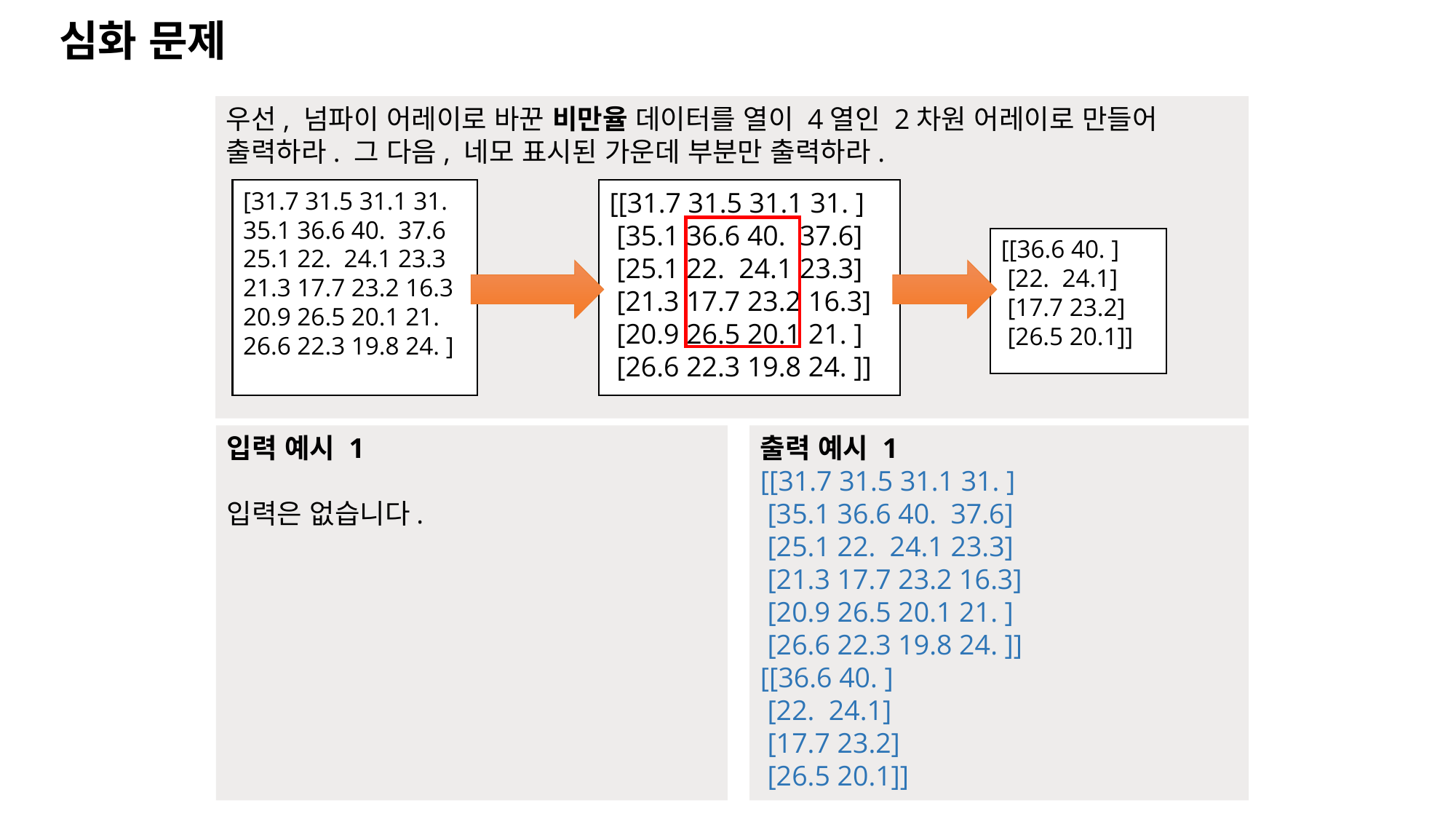

심화 문제
우선, 넘파이 어레이로 바꾼 비만율 데이터를 열이 4열인 2차원 어레이로 만들어 출력하라. 그 다음, 네모 표시된 가운데 부분만 출력하라.
[[31.7 31.5 31.1 31. ]
 [35.1 36.6 40.  37.6]
 [25.1 22.  24.1 23.3]
 [21.3 17.7 23.2 16.3]
 [20.9 26.5 20.1 21. ]
 [26.6 22.3 19.8 24. ]]
[31.7 31.5 31.1 31.  35.1 36.6 40.  37.6 25.1 22.  24.1 23.3 21.3 17.7 23.2 16.3 20.9 26.5 20.1 21.  26.6 22.3 19.8 24. ]

[[36.6 40. ]
 [22.  24.1]
 [17.7 23.2]
 [26.5 20.1]]

입력 예시 1

입력은 없습니다.
출력 예시 1
[[31.7 31.5 31.1 31. ]
 [35.1 36.6 40.  37.6]
 [25.1 22.  24.1 23.3]
 [21.3 17.7 23.2 16.3]
 [20.9 26.5 20.1 21. ]
 [26.6 22.3 19.8 24. ]]
[[36.6 40. ]
 [22.  24.1]
 [17.7 23.2]
 [26.5 20.1]]